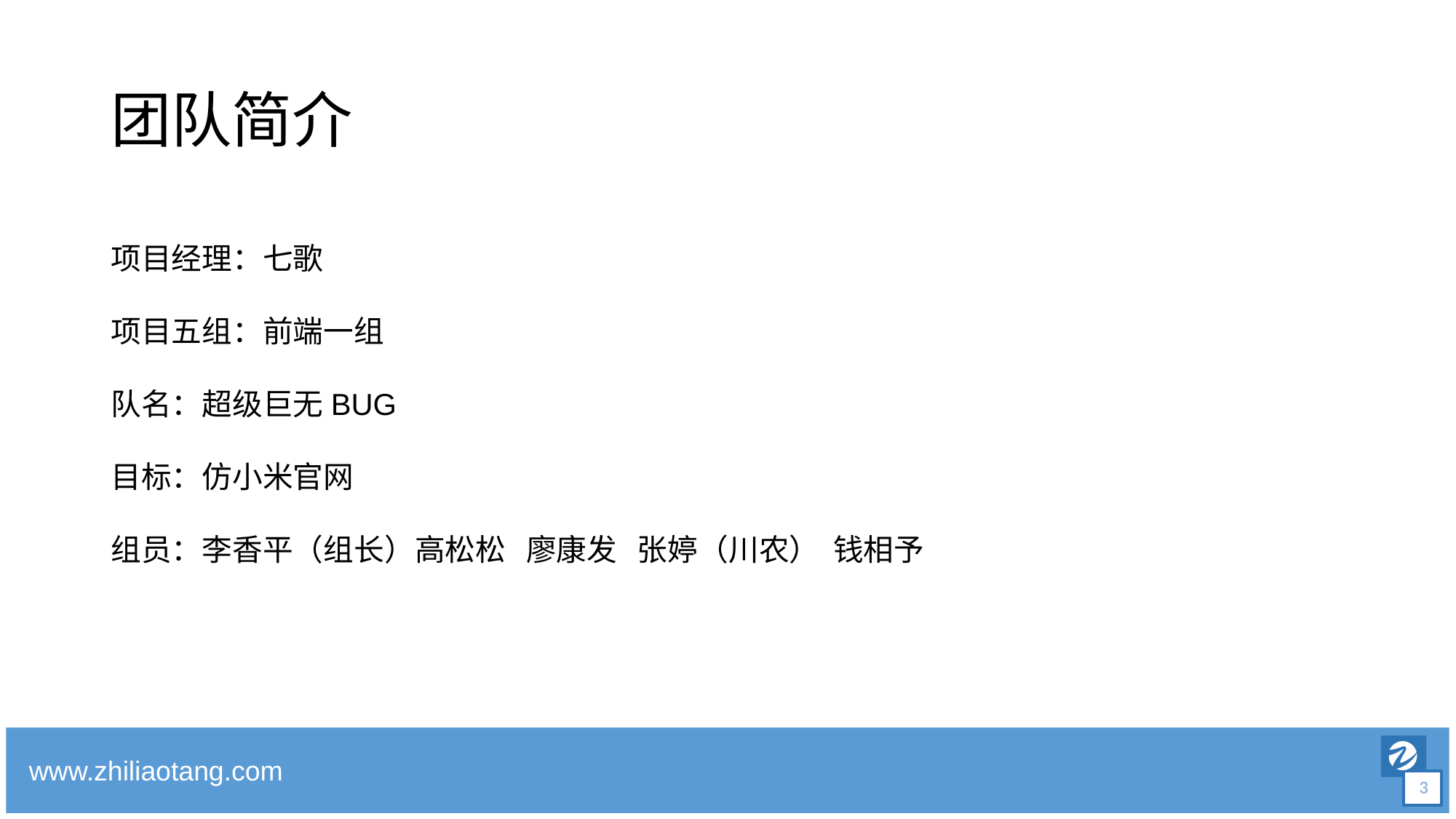

# 团队简介
项目经理：七歌
项目五组：前端一组
队名：超级巨无BUG
目标：仿小米官网
组员：李香平（组长）高松松   廖康发   张婷（川农）  钱相予
3